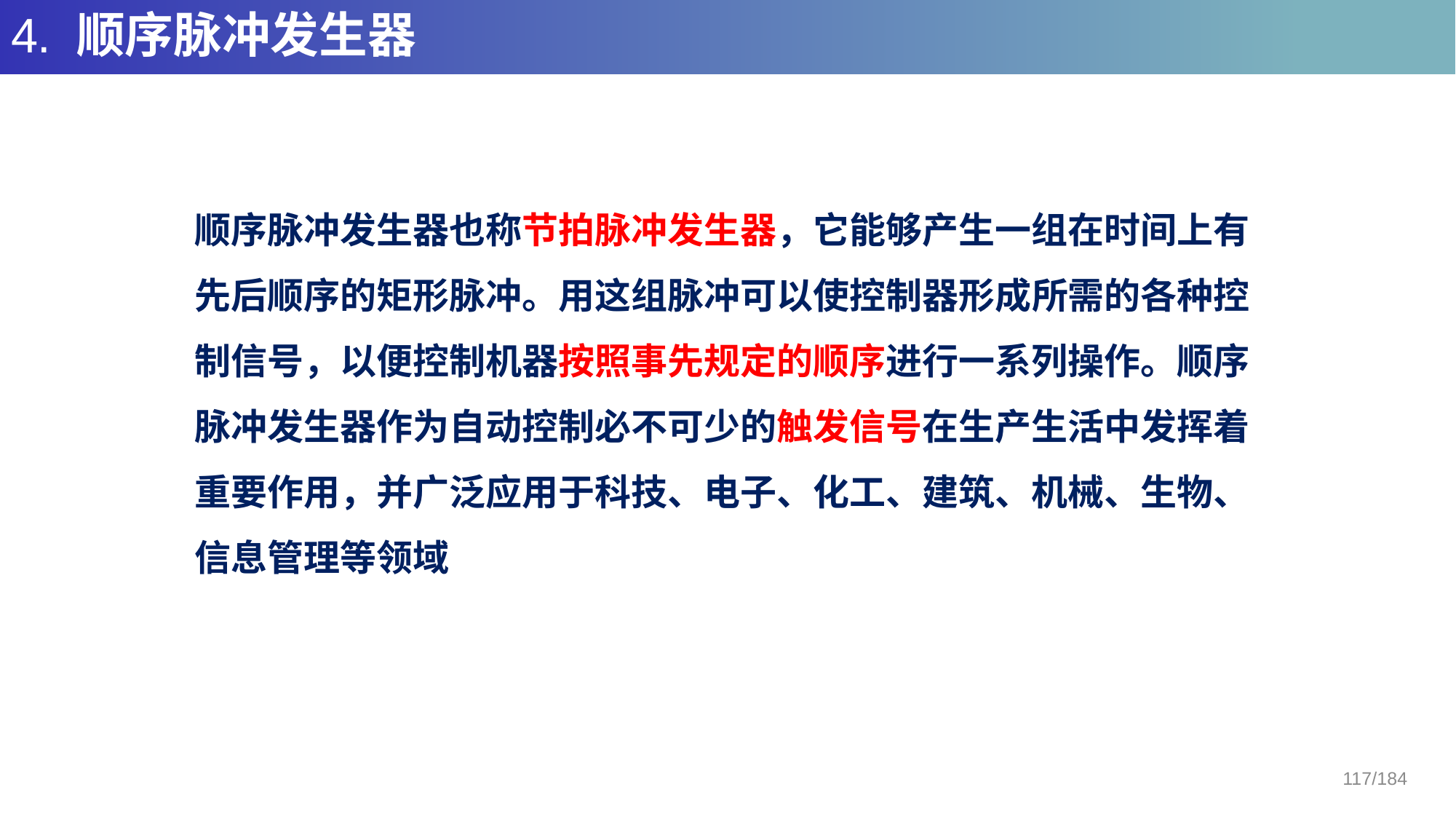

# 4. 顺序脉冲发生器
顺序脉冲发生器也称节拍脉冲发生器，它能够产生一组在时间上有先后顺序的矩形脉冲。用这组脉冲可以使控制器形成所需的各种控制信号，以便控制机器按照事先规定的顺序进行一系列操作。顺序脉冲发生器作为自动控制必不可少的触发信号在生产生活中发挥着重要作用，并广泛应用于科技、电子、化工、建筑、机械、生物、信息管理等领域
117/184